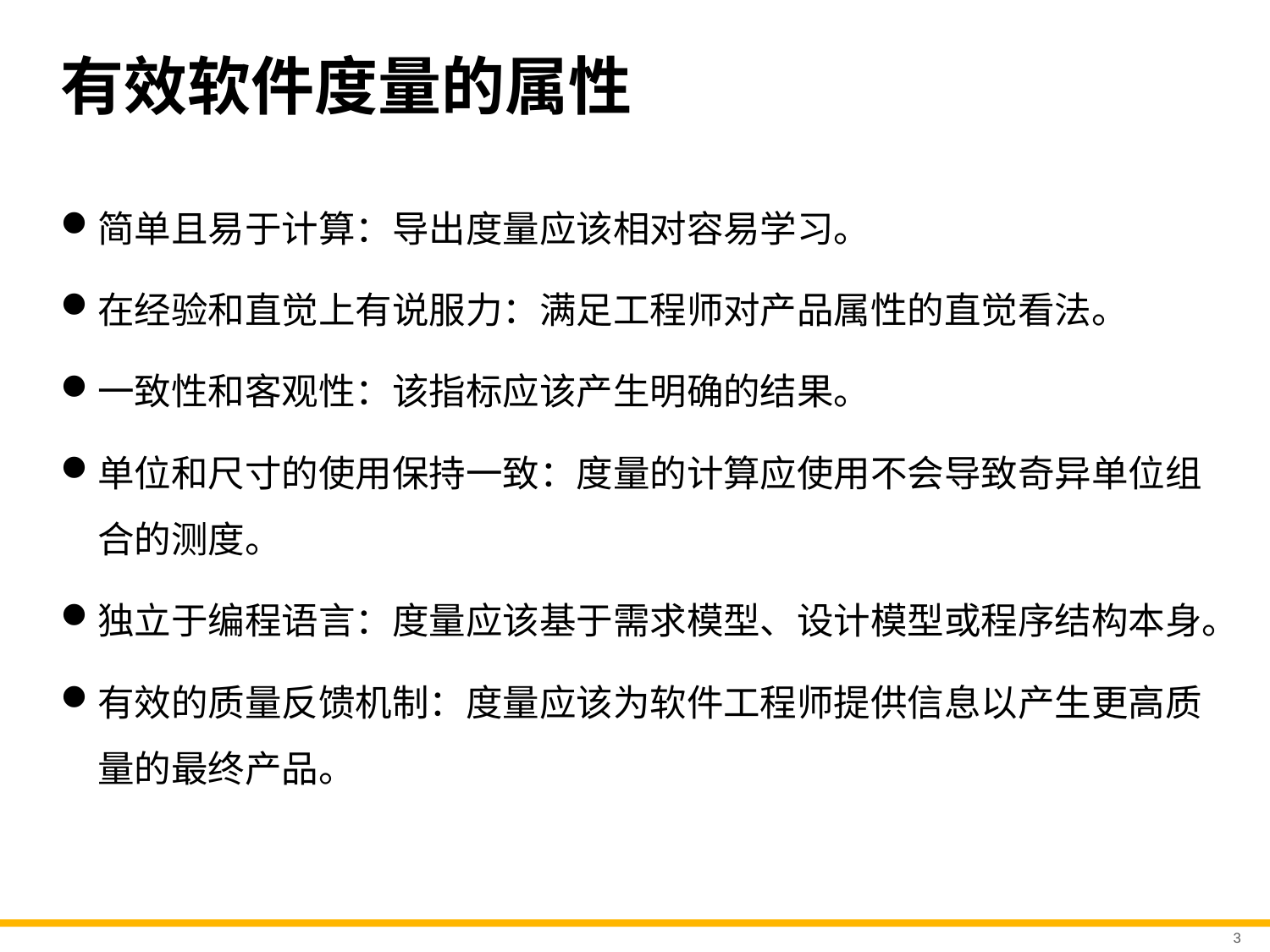

# 有效软件度量的属性
简单且易于计算：导出度量应该相对容易学习。
在经验和直觉上有说服力：满足工程师对产品属性的直觉看法。
一致性和客观性：该指标应该产生明确的结果。
单位和尺寸的使用保持一致：度量的计算应使用不会导致奇异单位组合的测度。
独立于编程语言：度量应该基于需求模型、设计模型或程序结构本身。
有效的质量反馈机制：度量应该为软件工程师提供信息以产生更高质量的最终产品。
3